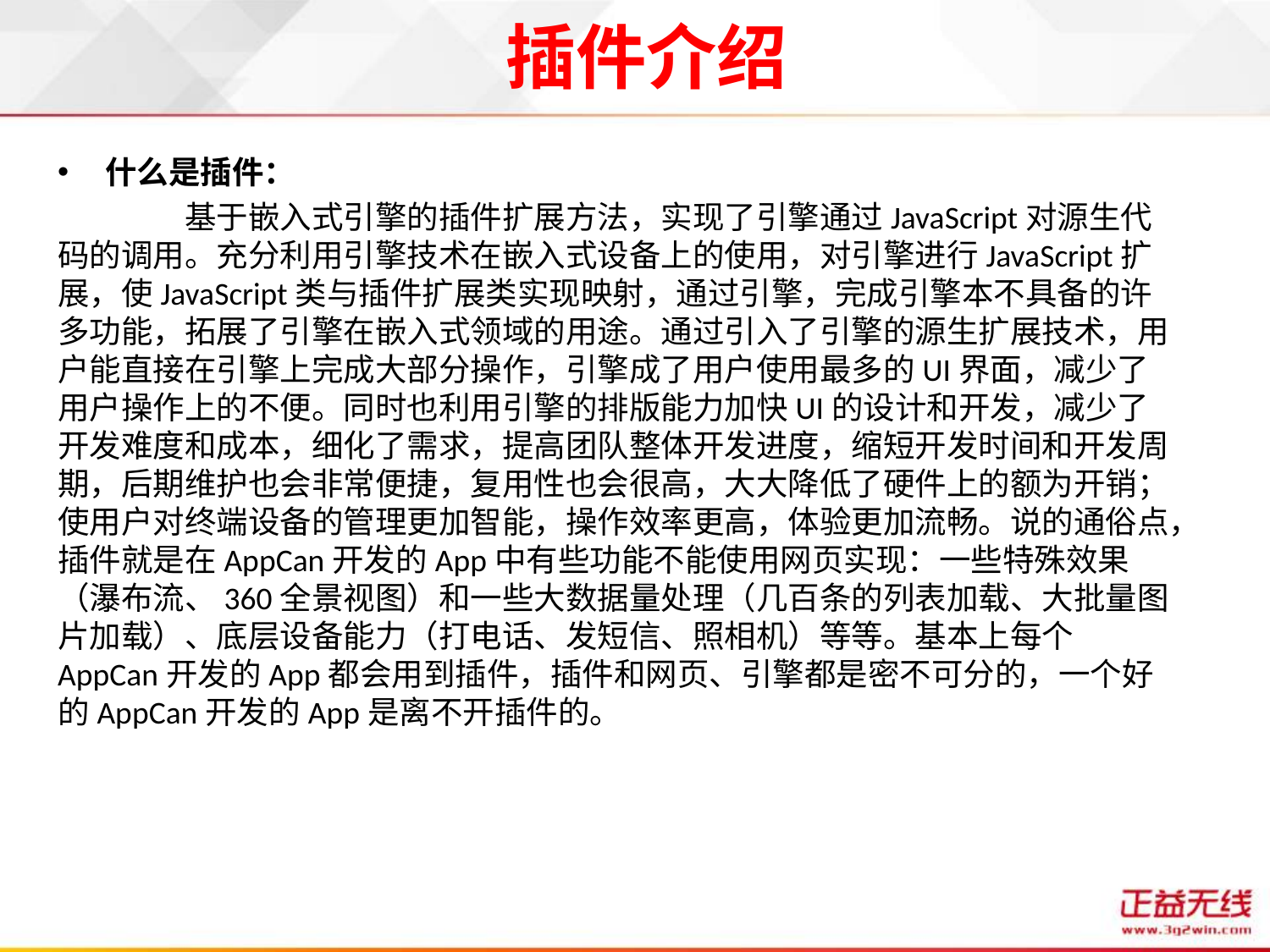

# 插件介绍
什么是插件：
	基于嵌入式引擎的插件扩展方法，实现了引擎通过JavaScript对源生代码的调用。充分利用引擎技术在嵌入式设备上的使用，对引擎进行JavaScript扩展，使JavaScript类与插件扩展类实现映射，通过引擎，完成引擎本不具备的许多功能，拓展了引擎在嵌入式领域的用途。通过引入了引擎的源生扩展技术，用户能直接在引擎上完成大部分操作，引擎成了用户使用最多的UI界面，减少了用户操作上的不便。同时也利用引擎的排版能力加快UI的设计和开发，减少了开发难度和成本，细化了需求，提高团队整体开发进度，缩短开发时间和开发周期，后期维护也会非常便捷，复用性也会很高，大大降低了硬件上的额为开销；使用户对终端设备的管理更加智能，操作效率更高，体验更加流畅。说的通俗点，插件就是在AppCan开发的App中有些功能不能使用网页实现：一些特殊效果（瀑布流、360全景视图）和一些大数据量处理（几百条的列表加载、大批量图片加载）、底层设备能力（打电话、发短信、照相机）等等。基本上每个AppCan开发的App都会用到插件，插件和网页、引擎都是密不可分的，一个好的AppCan开发的App是离不开插件的。